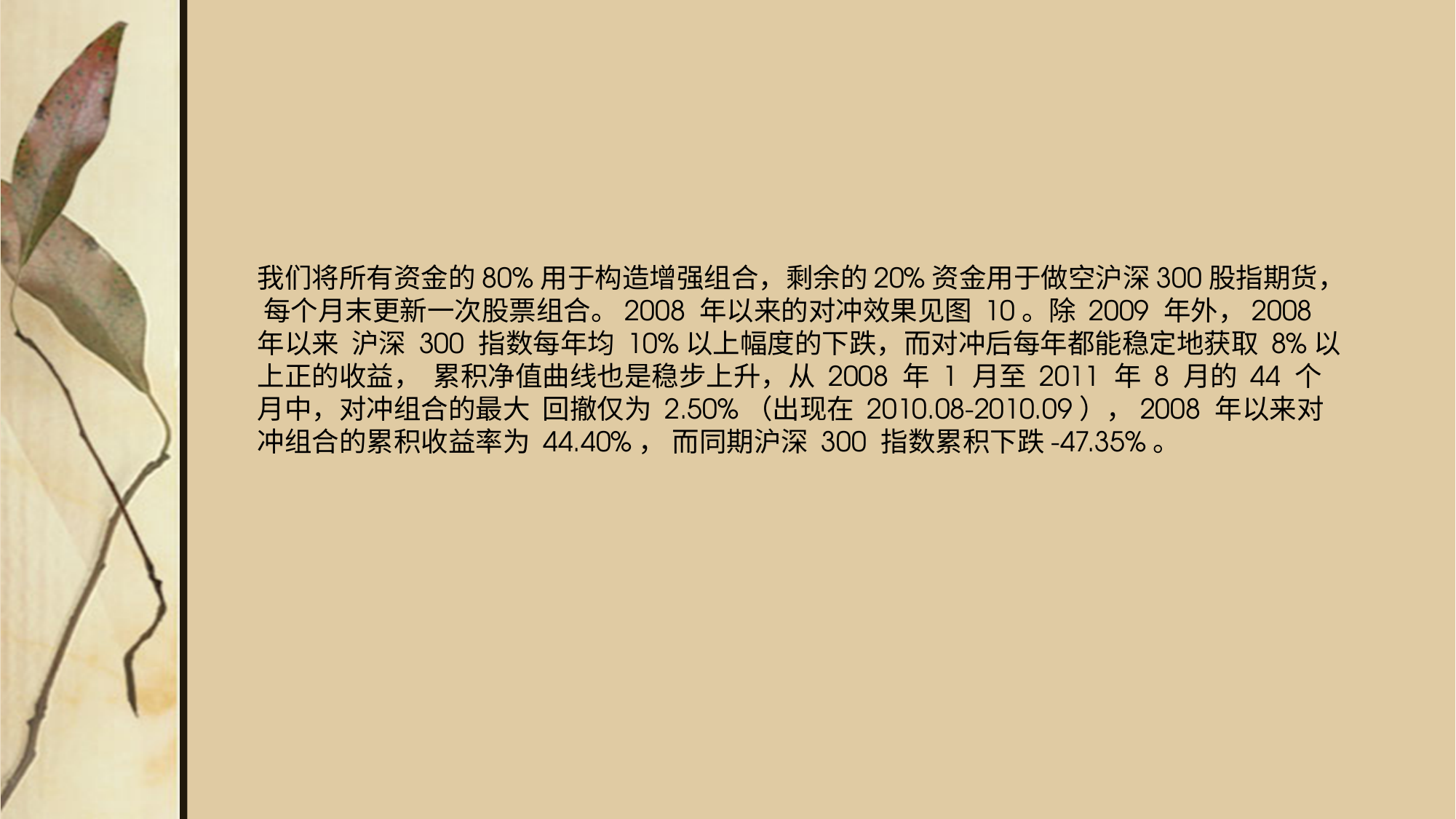

我们将所有资金的80%用于构造增强组合，剩余的20%资金用于做空沪深300股指期货，  每个月末更新一次股票组合。2008 年以来的对冲效果见图 10。除 2009 年外，2008 年以来  沪深 300 指数每年均 10%以上幅度的下跌，而对冲后每年都能稳定地获取 8%以上正的收益，  累积净值曲线也是稳步上升，从 2008 年 1 月至 2011 年 8 月的 44 个月中，对冲组合的最大  回撤仅为 2.50%（出现在 2010.08-2010.09），2008 年以来对冲组合的累积收益率为 44.40%， 而同期沪深 300 指数累积下跌-47.35%。